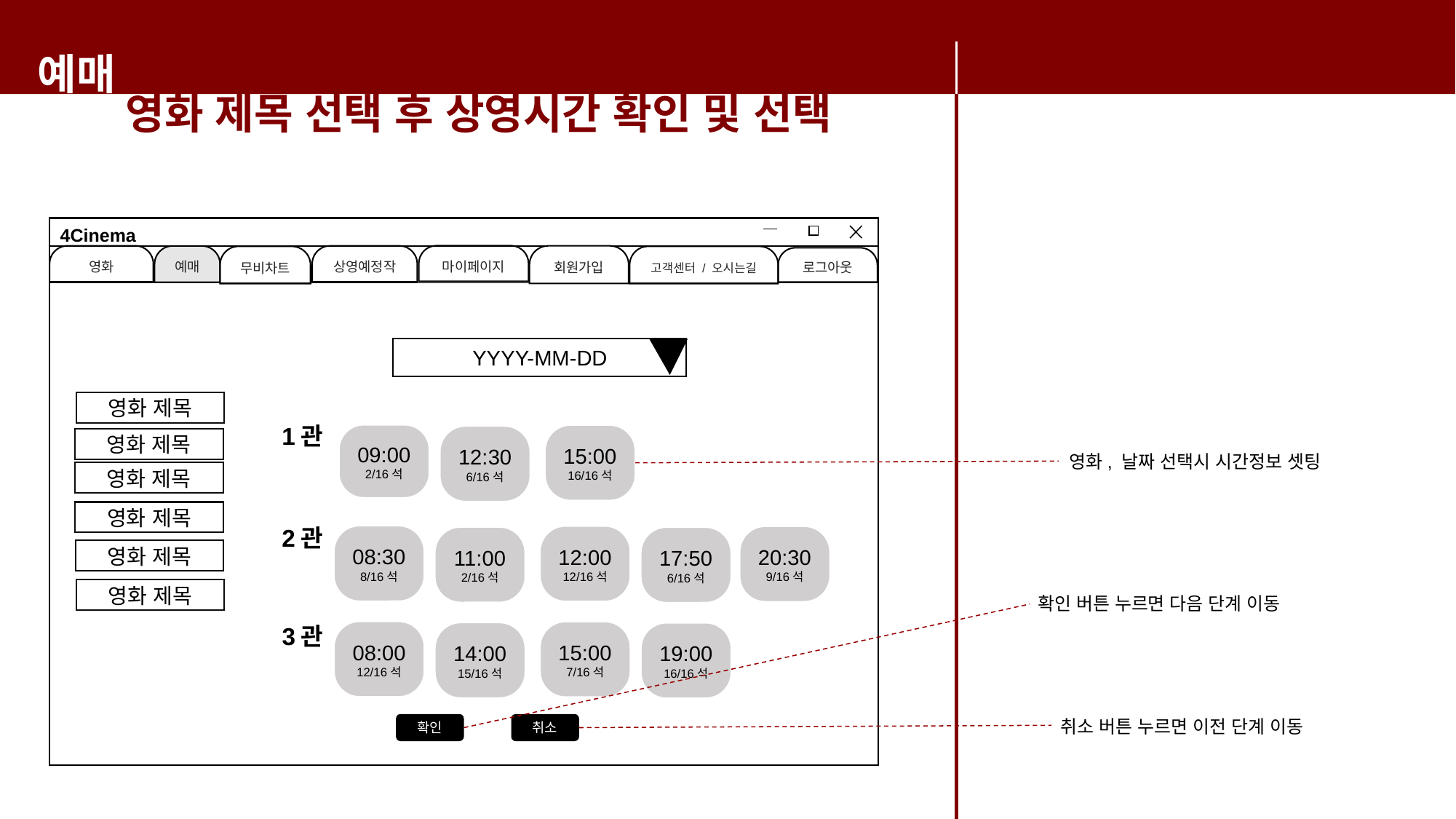

예매
영화 제목 선택 후 상영시간 확인 및 선택
4Cinema

마이페이지
영화
상영예정작
회원가입
예매
무비차트
고객센터 / 오시는길
로그아웃
YYYY-MM-DD

영화 제목
1관
09:00
2/16석
15:00
16/16석
12:30
6/16석
영화 제목
영화, 날짜 선택시 시간정보 셋팅
영화 제목
영화 제목
2관
08:30
8/16석
12:00
12/16석
20:309/16석
11:00
2/16석
17:50
6/16석
영화 제목
영화 제목
확인 버튼 누르면 다음 단계 이동
3관
08:00
12/16석
15:00
7/16석
14:00
15/16석
19:00
16/16석
취소 버튼 누르면 이전 단계 이동
확인
취소